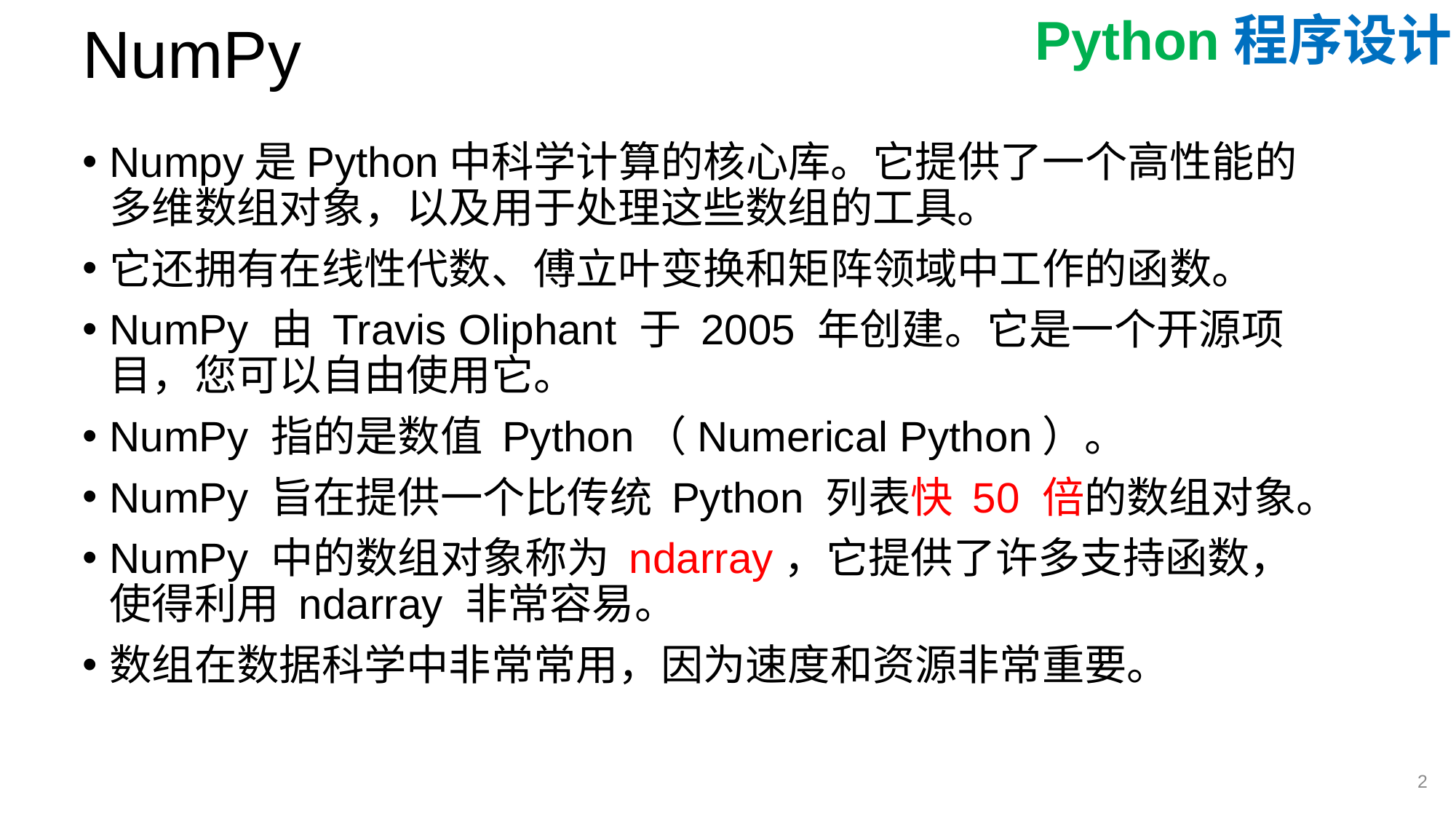

# NumPy
Numpy是Python中科学计算的核心库。它提供了一个高性能的多维数组对象，以及用于处理这些数组的工具。
它还拥有在线性代数、傅立叶变换和矩阵领域中工作的函数。
NumPy 由 Travis Oliphant 于 2005 年创建。它是一个开源项目，您可以自由使用它。
NumPy 指的是数值 Python（Numerical Python）。
NumPy 旨在提供一个比传统 Python 列表快 50 倍的数组对象。
NumPy 中的数组对象称为 ndarray，它提供了许多支持函数，使得利用 ndarray 非常容易。
数组在数据科学中非常常用，因为速度和资源非常重要。

2